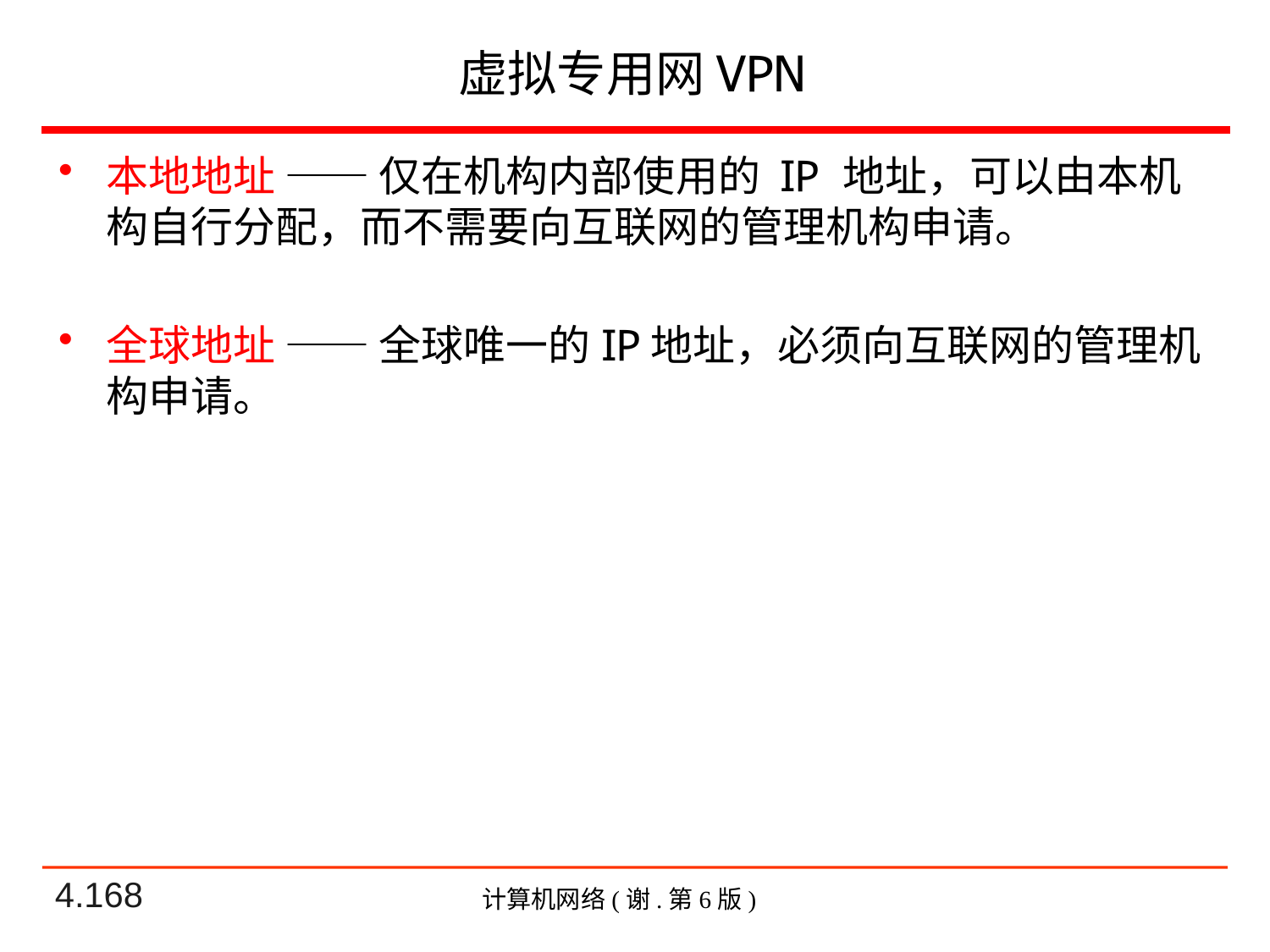

# 虚拟专用网VPN
本地地址 —— 仅在机构内部使用的 IP 地址，可以由本机构自行分配，而不需要向互联网的管理机构申请。

全球地址 —— 全球唯一的IP地址，必须向互联网的管理机构申请。